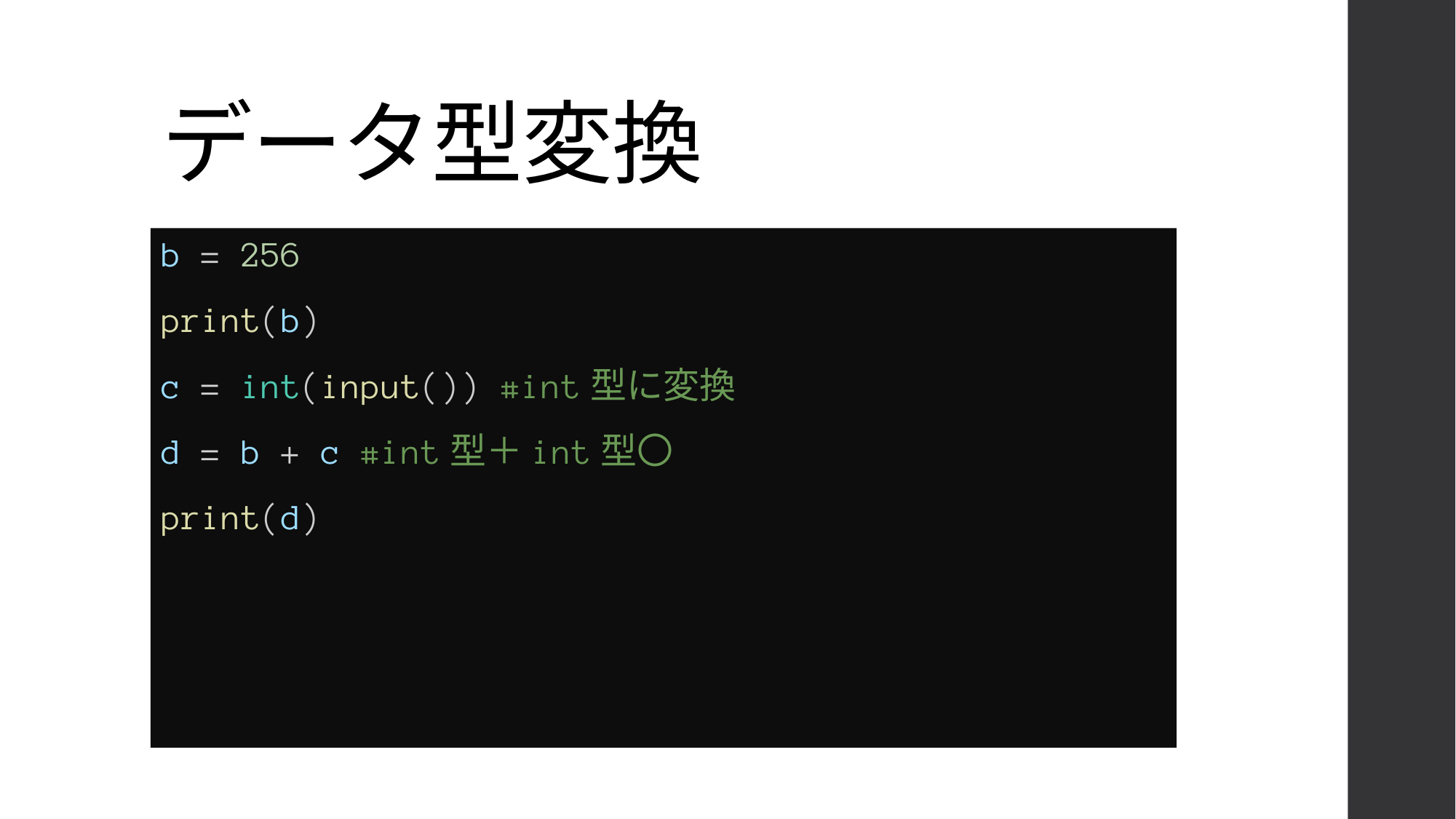

# データ型変換
b = 256
print(b)
c = int(input()) #int型に変換
d = b + c #int型＋int型〇
print(d)